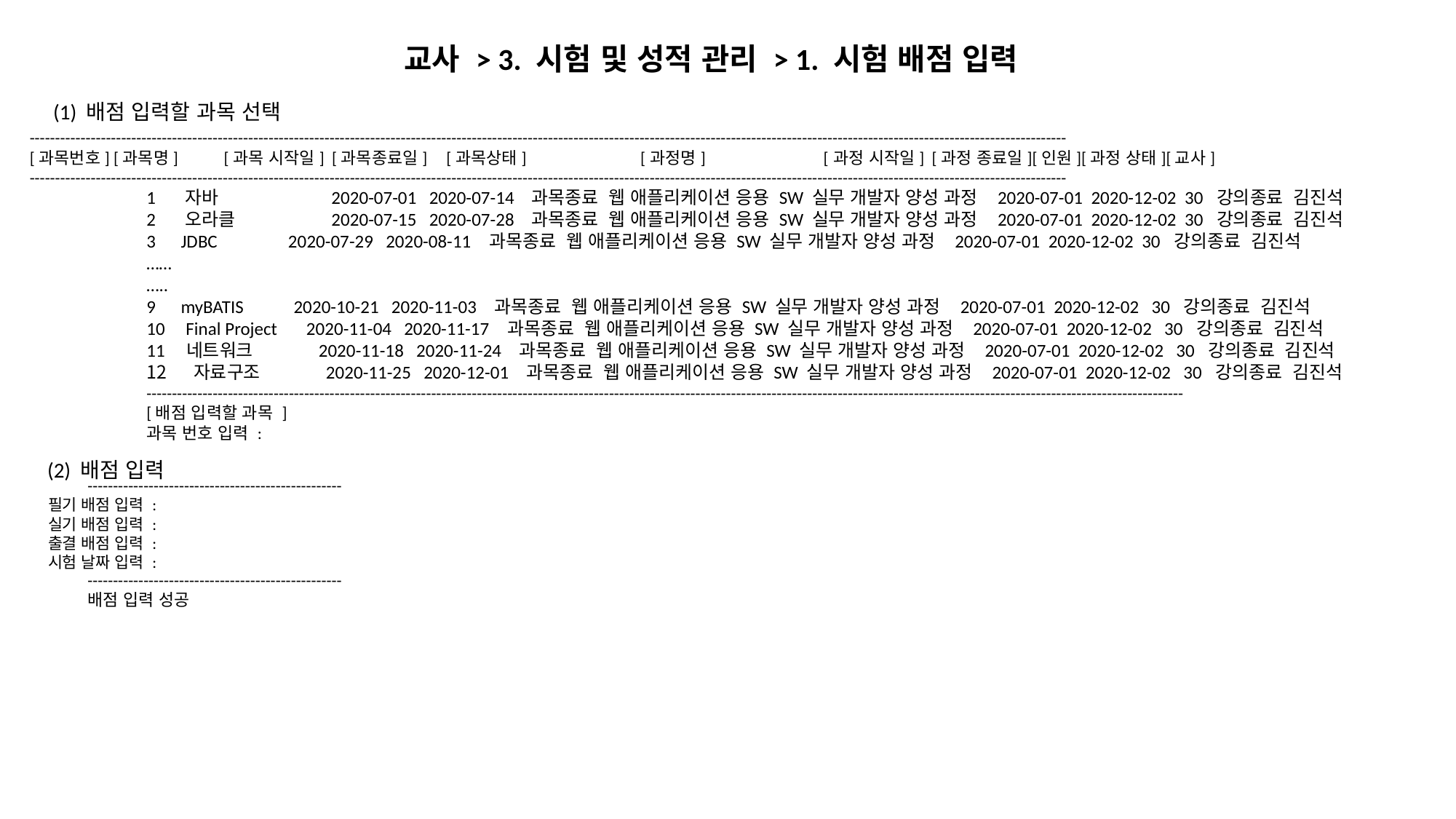

교사 > 3. 시험 및 성적 관리 > 1. 시험 배점 입력
(1) 배점 입력할 과목 선택
------------------------------------------------------------------------------------------------------------------------------------------------------------------------------------------------------------
[과목번호] [과목명]            [과목 시작일]  [과목종료일]     [과목상태]                              [과정명]                               [과정 시작일]  [과정 종료일][인원][과정 상태][교사]
------------------------------------------------------------------------------------------------------------------------------------------------------------------------------------------------------------
1      자바 	              2020-07-01   2020-07-14   과목종료  웹 애플리케이션 응용 SW 실무 개발자 양성 과정   2020-07-01  2020-12-02  30  강의종료  김진석
2      오라클	              2020-07-15   2020-07-28   과목종료  웹 애플리케이션 응용 SW 실무 개발자 양성 과정   2020-07-01  2020-12-02  30  강의종료  김진석
3      JDBC                 2020-07-29   2020-08-11   과목종료  웹 애플리케이션 응용 SW 실무 개발자 양성 과정   2020-07-01  2020-12-02  30  강의종료  김진석
……
…..
9      myBATIS            2020-10-21   2020-11-03   과목종료  웹 애플리케이션 응용 SW 실무 개발자 양성 과정   2020-07-01  2020-12-02   30  강의종료  김진석
10     Final Project       2020-11-04   2020-11-17   과목종료  웹 애플리케이션 응용 SW 실무 개발자 양성 과정   2020-07-01  2020-12-02   30  강의종료  김진석
11    네트워크            2020-11-18   2020-11-24   과목종료  웹 애플리케이션 응용 SW 실무 개발자 양성 과정   2020-07-01  2020-12-02   30  강의종료  김진석
   자료구조            2020-11-25   2020-12-01   과목종료  웹 애플리케이션 응용 SW 실무 개발자 양성 과정   2020-07-01  2020-12-02   30  강의종료  김진석
------------------------------------------------------------------------------------------------------------------------------------------------------------------------------------------------------------
[배점 입력할 과목 ]
과목 번호 입력 :
(2) 배점 입력
--------------------------------------------------
필기 배점 입력 :
실기 배점 입력 :
출결 배점 입력 :
시험 날짜 입력 :
--------------------------------------------------
배점 입력 성공